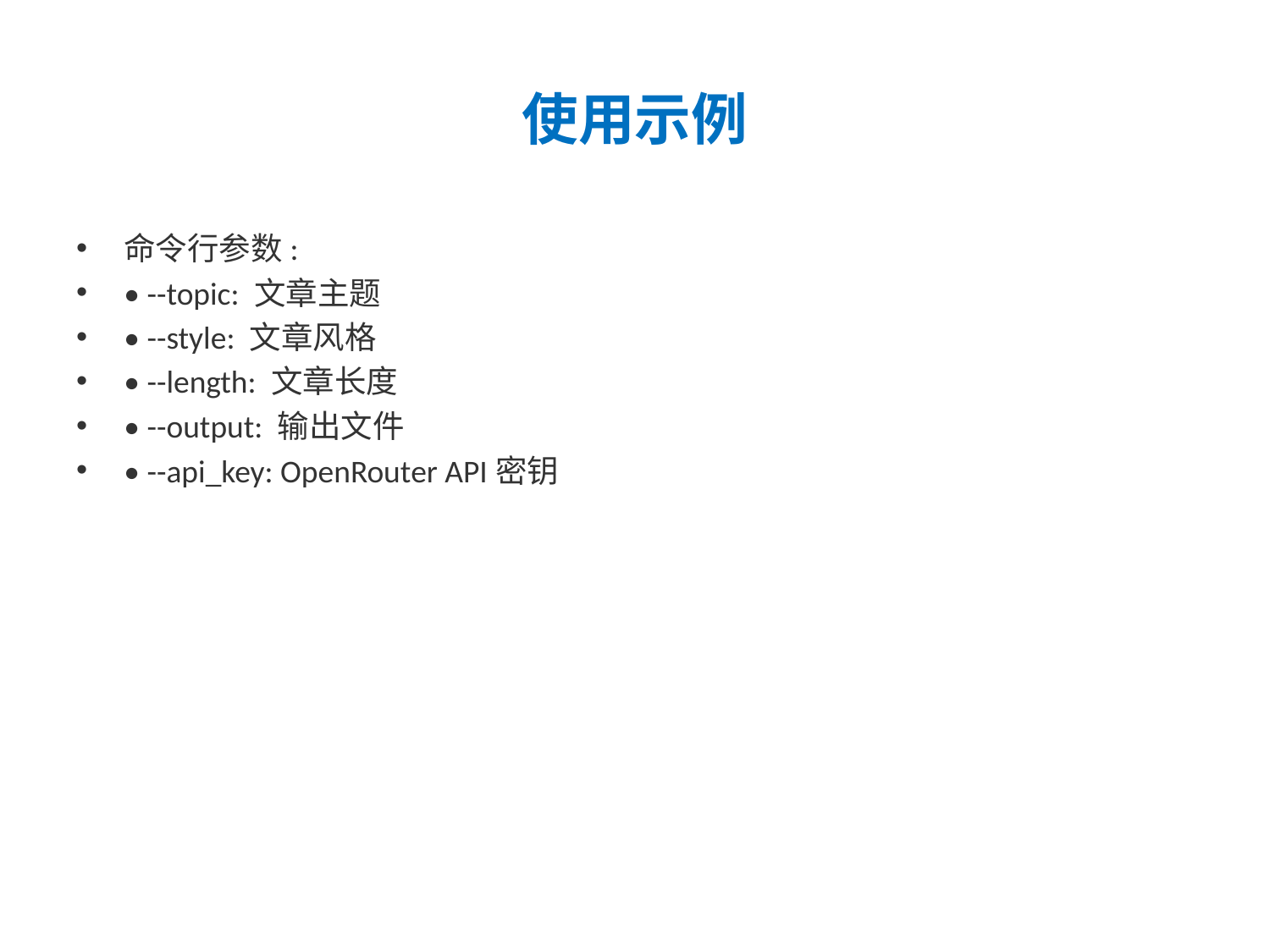

# 使用示例
命令行参数:
• --topic: 文章主题
• --style: 文章风格
• --length: 文章长度
• --output: 输出文件
• --api_key: OpenRouter API密钥